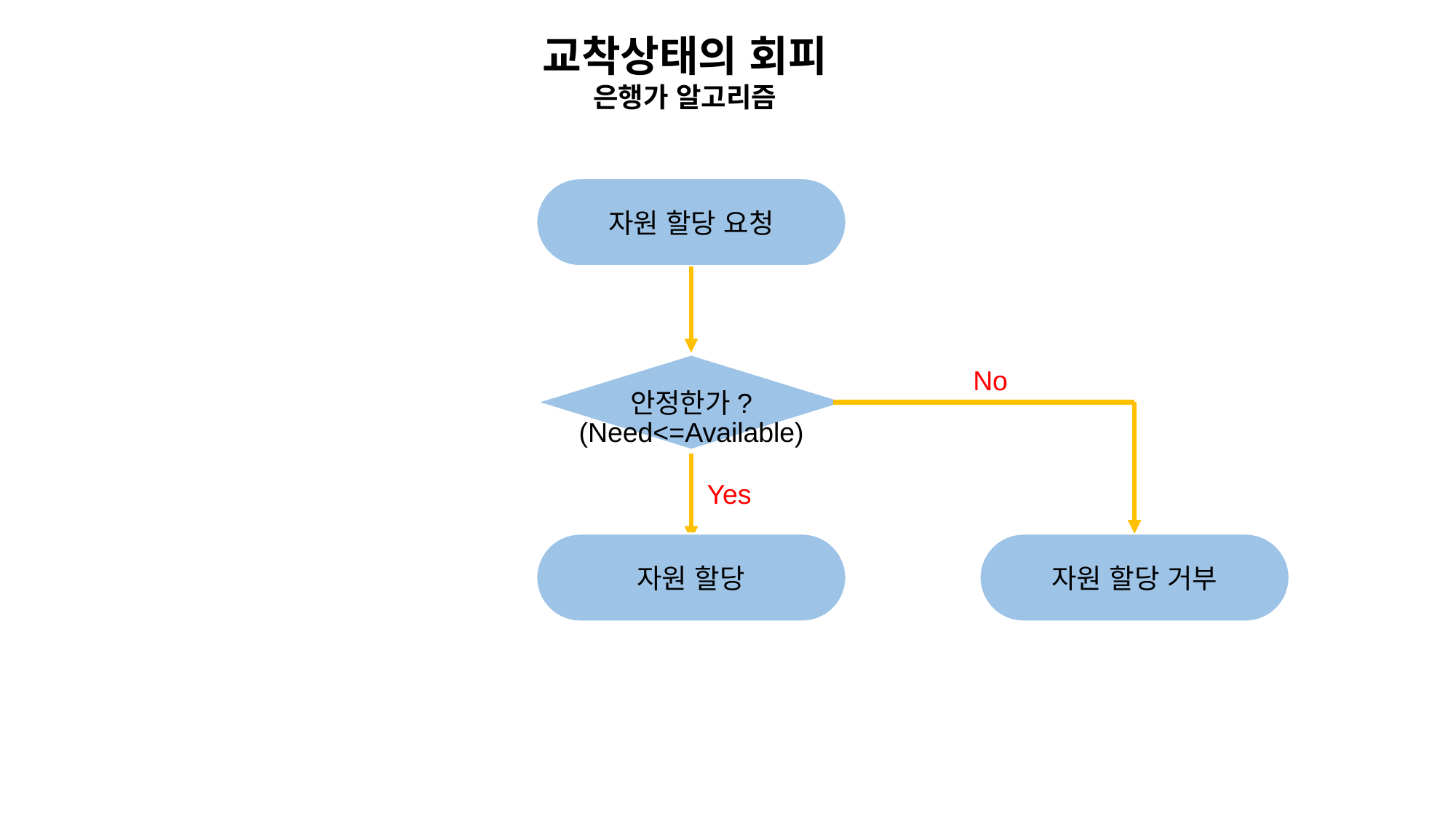

교착상태의 회피
은행가 알고리즘
자원 할당 요청
안정한가?
No
(Need<=Available)
Yes
자원 할당 거부
자원 할당